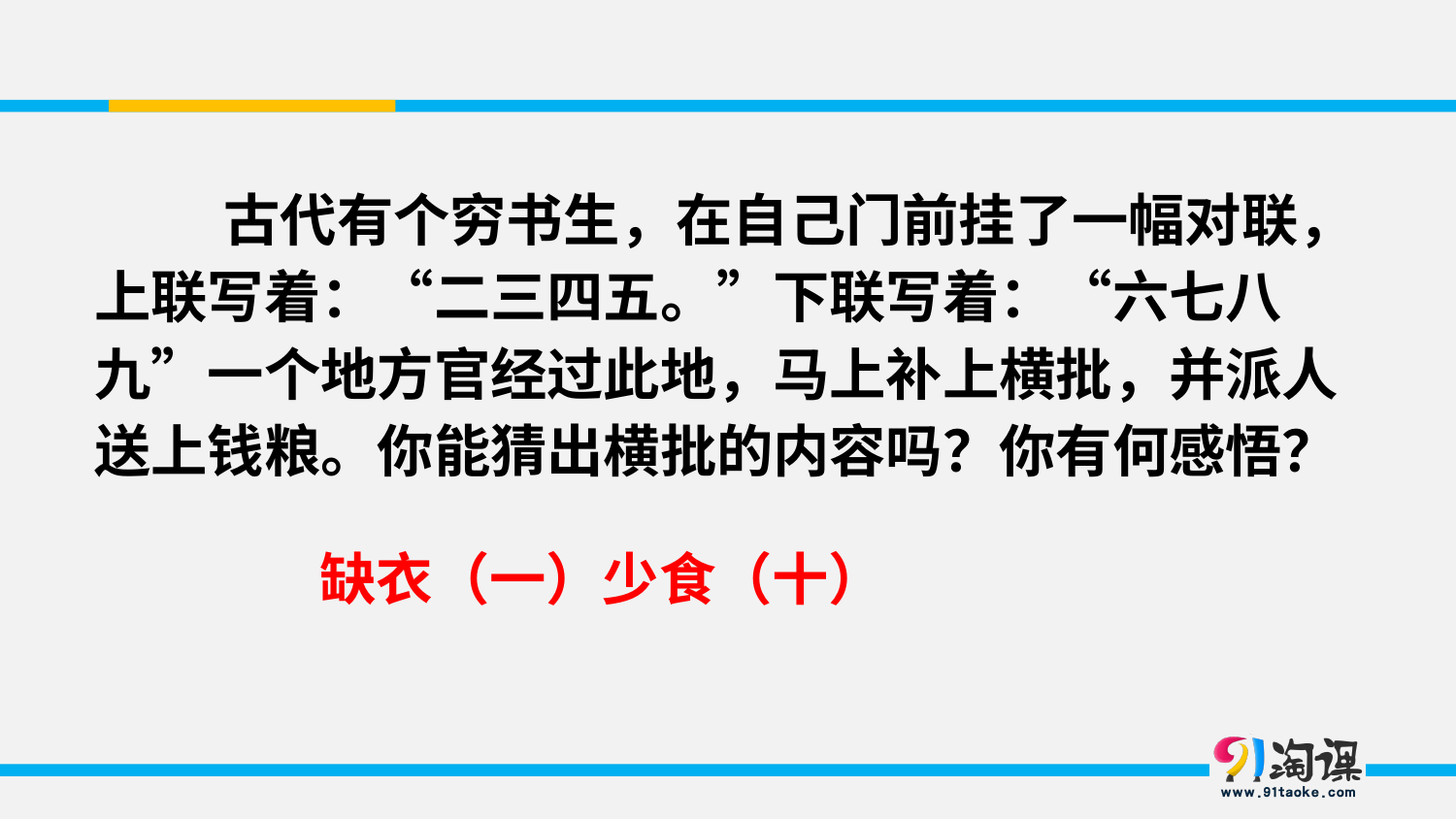

古代有个穷书生，在自己门前挂了一幅对联，上联写着：“二三四五。”下联写着：“六七八九”一个地方官经过此地，马上补上横批，并派人送上钱粮。你能猜出横批的内容吗？你有何感悟？
        缺衣（一）少食（十）